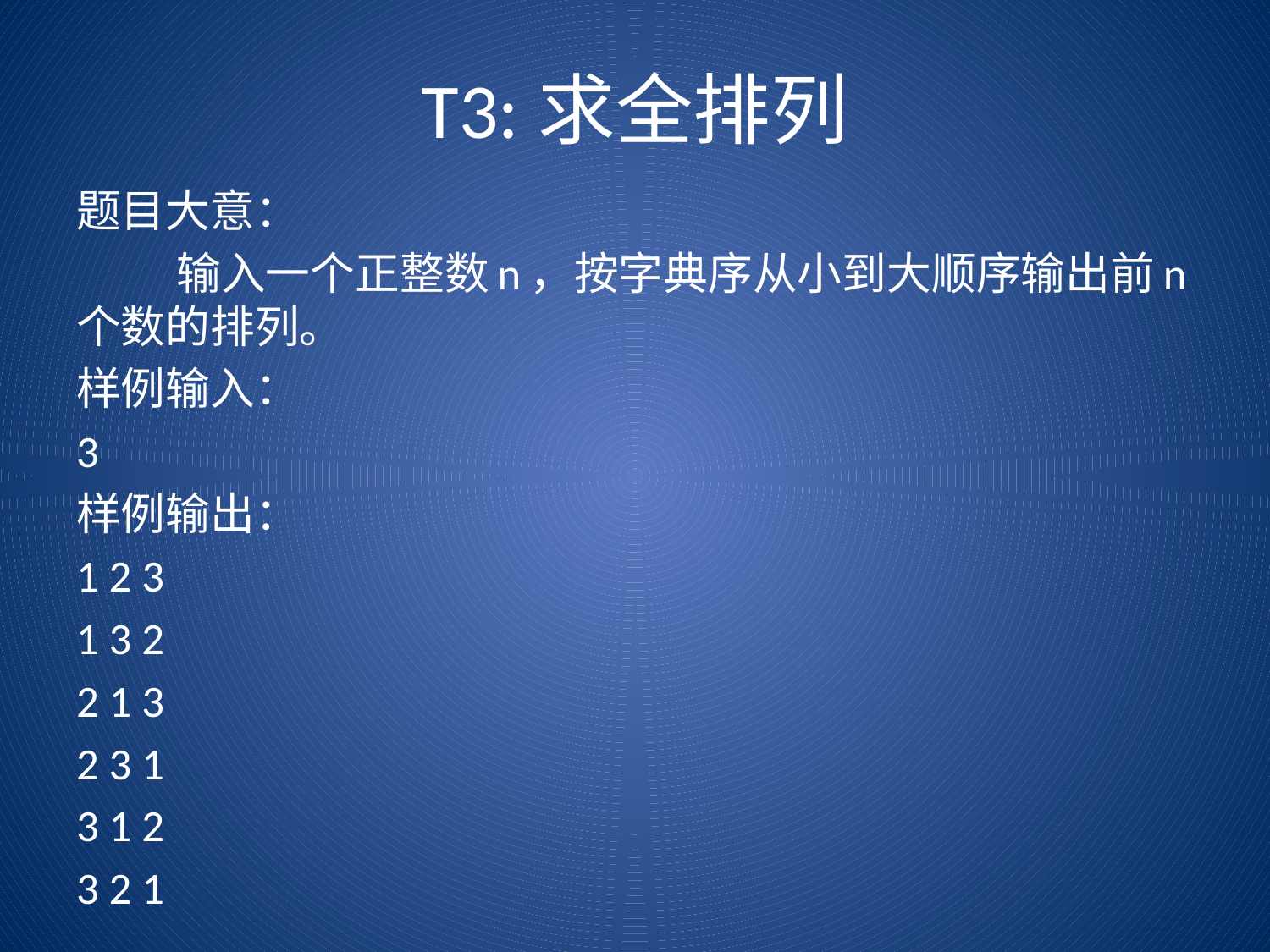

# T3:求全排列
题目大意：
	输入一个正整数n，按字典序从小到大顺序输出前n个数的排列。
样例输入：
3
样例输出：
1 2 3
1 3 2
2 1 3
2 3 1
3 1 2
3 2 1